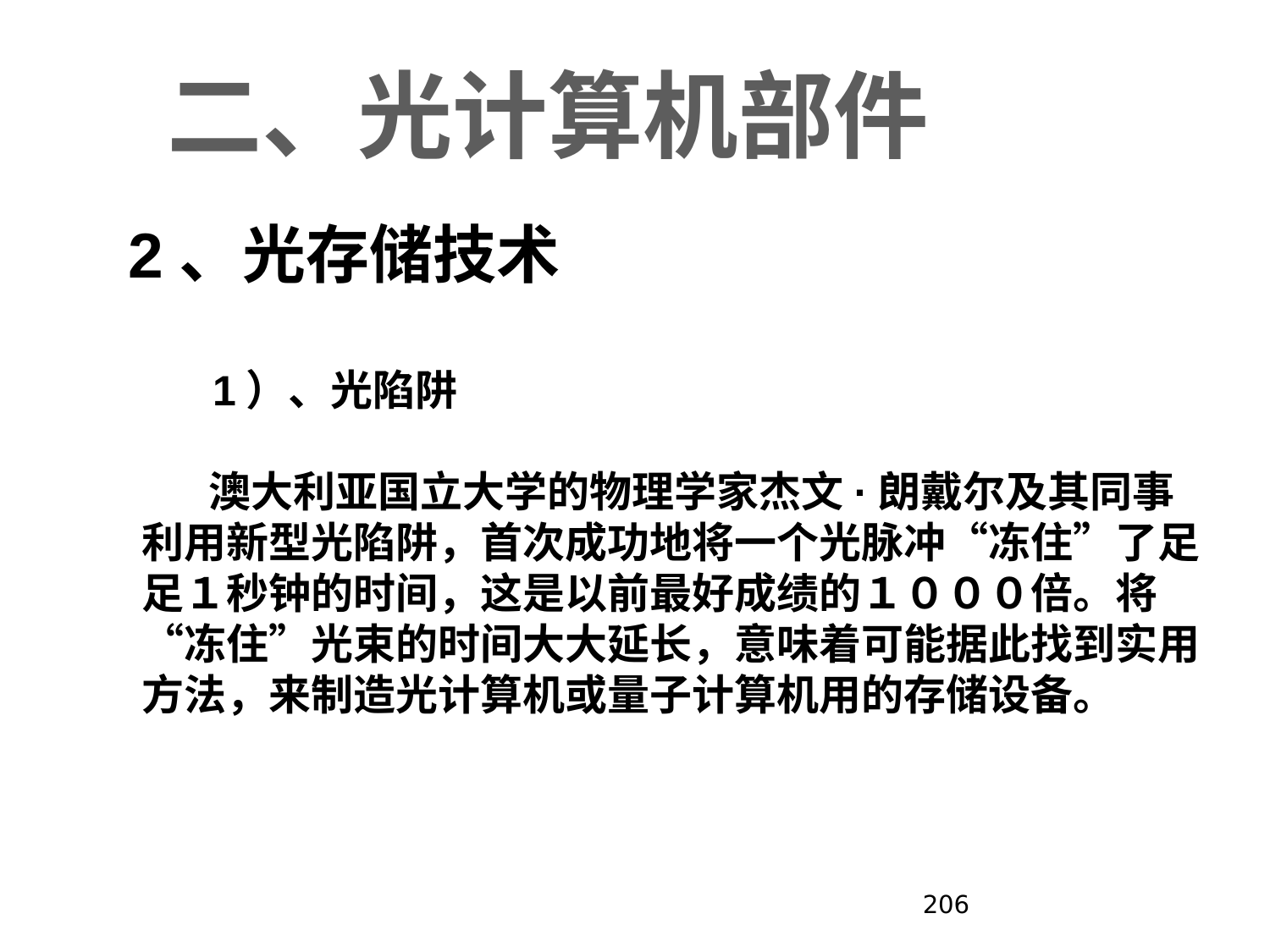

二、光计算机部件
2、光存储技术
      1）、光陷阱

      澳大利亚国立大学的物理学家杰文·朗戴尔及其同事利用新型光陷阱，首次成功地将一个光脉冲“冻住”了足足１秒钟的时间，这是以前最好成绩的１０００倍。将“冻住”光束的时间大大延长，意味着可能据此找到实用方法，来制造光计算机或量子计算机用的存储设备。
206